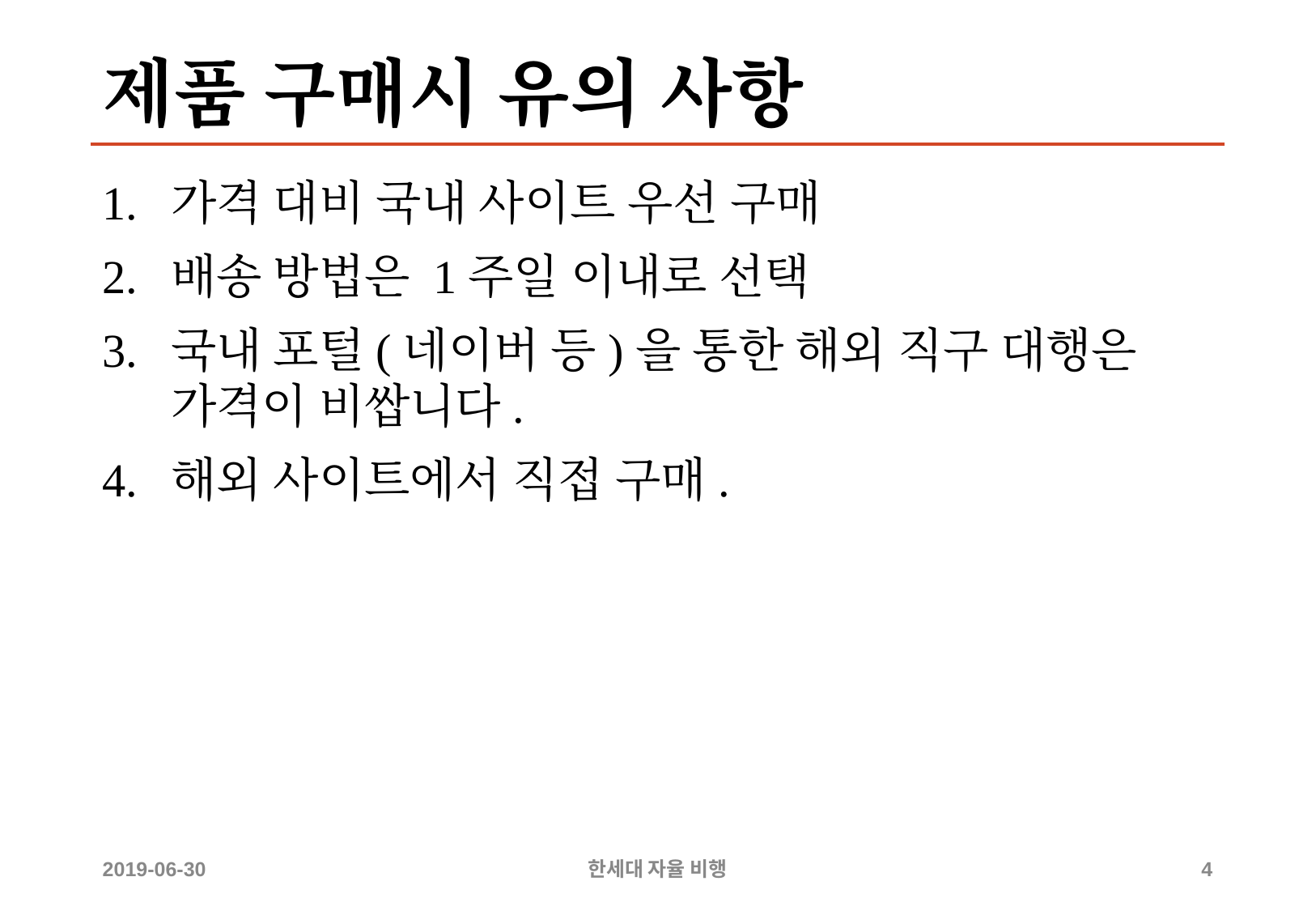

# 제품 구매시 유의 사항
가격 대비 국내 사이트 우선 구매
배송 방법은 1주일 이내로 선택
국내 포털(네이버 등)을 통한 해외 직구 대행은 가격이 비쌉니다.
해외 사이트에서 직접 구매.
2019-06-30
한세대 자율 비행
4